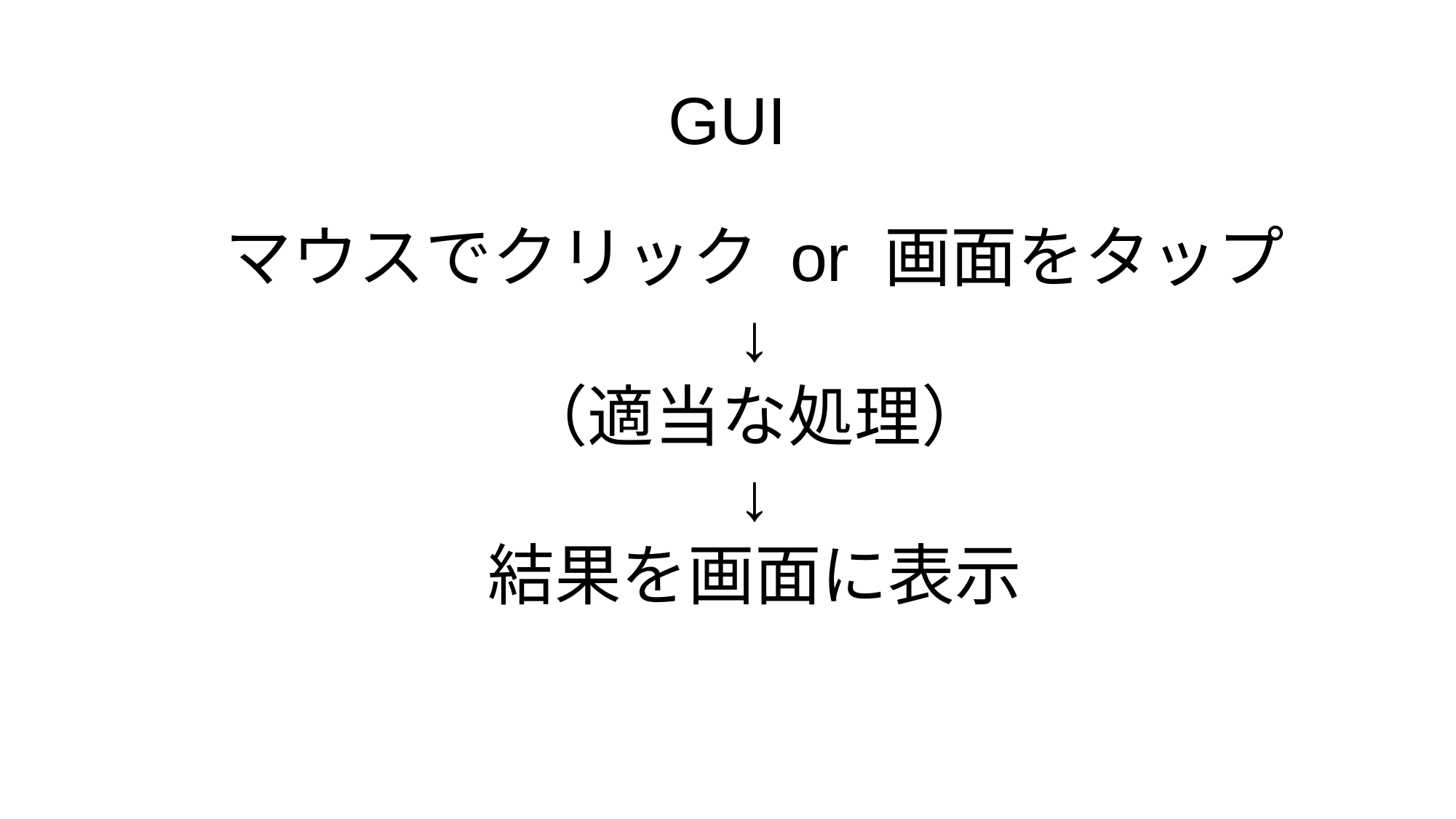

# GUI
マウスでクリック or 画面をタップ
↓
（適当な処理）
↓
結果を画面に表示